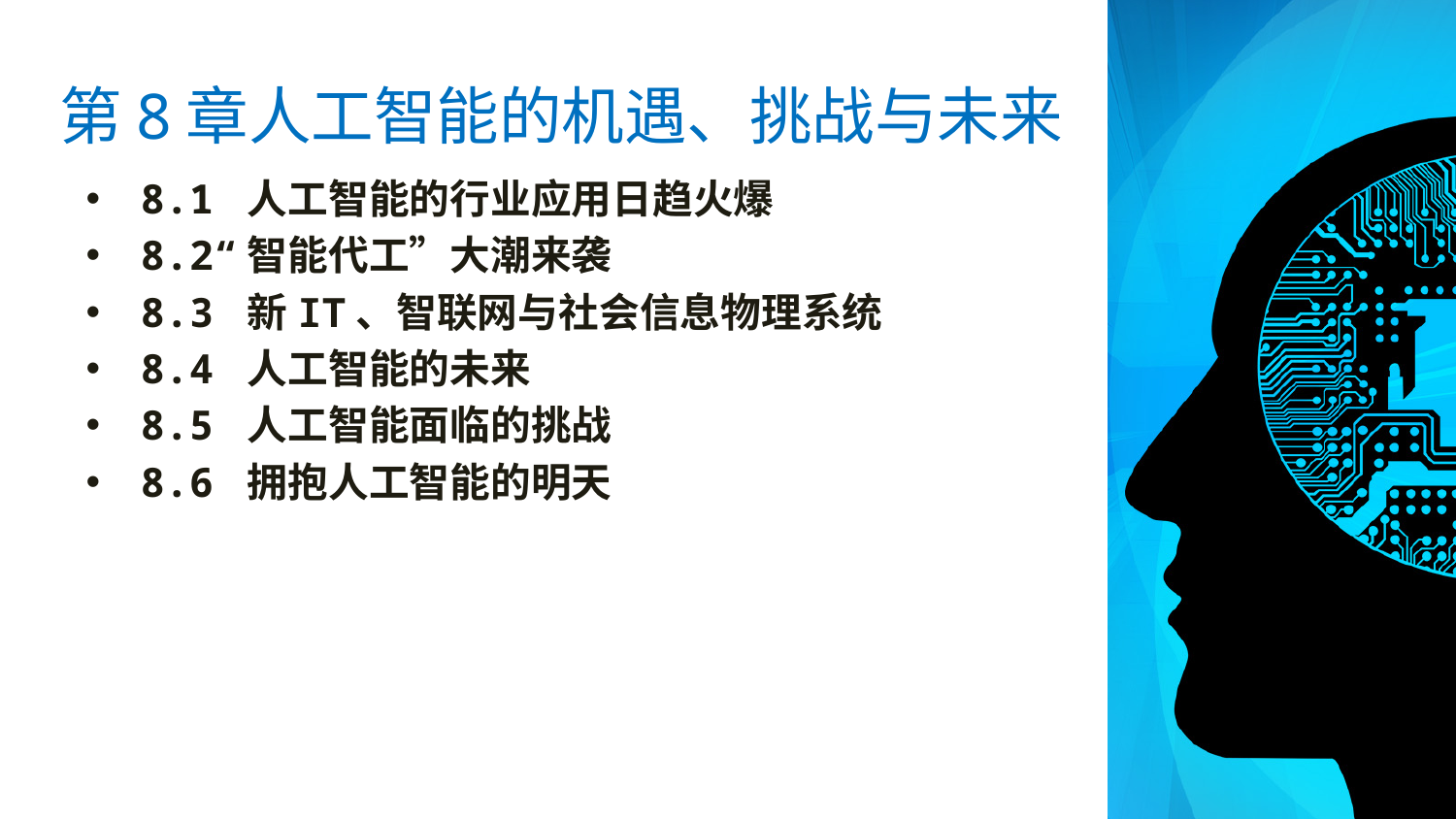

# 第8章人工智能的机遇、挑战与未来
8.1 人工智能的行业应用日趋火爆
8.2“智能代工”大潮来袭
8.3 新IT、智联网与社会信息物理系统
8.4 人工智能的未来
8.5 人工智能面临的挑战
8.6 拥抱人工智能的明天